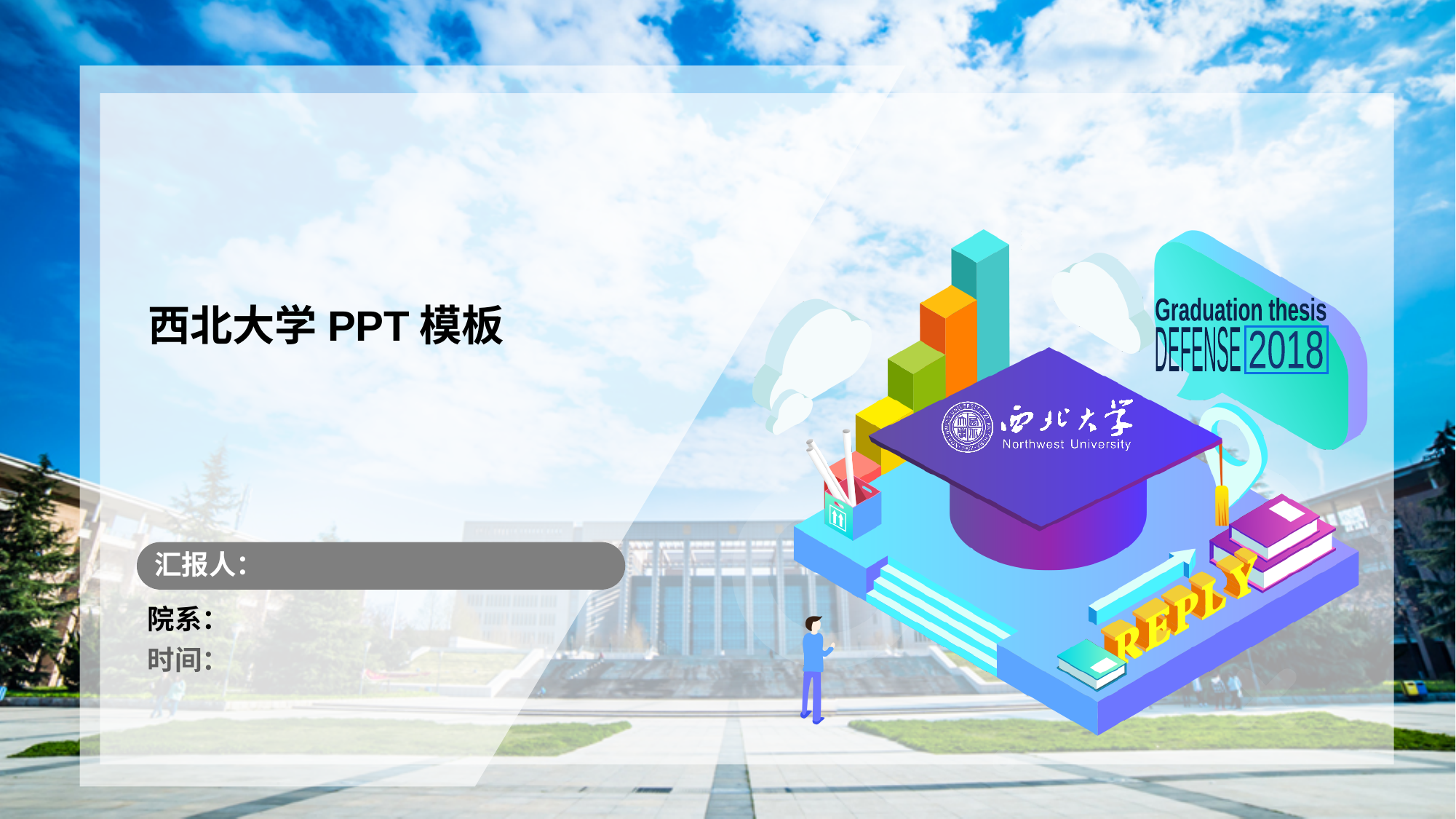

西北大学PPT模板
Graduation thesis
DEFENSE

2018

汇报人：
院系：
时间：